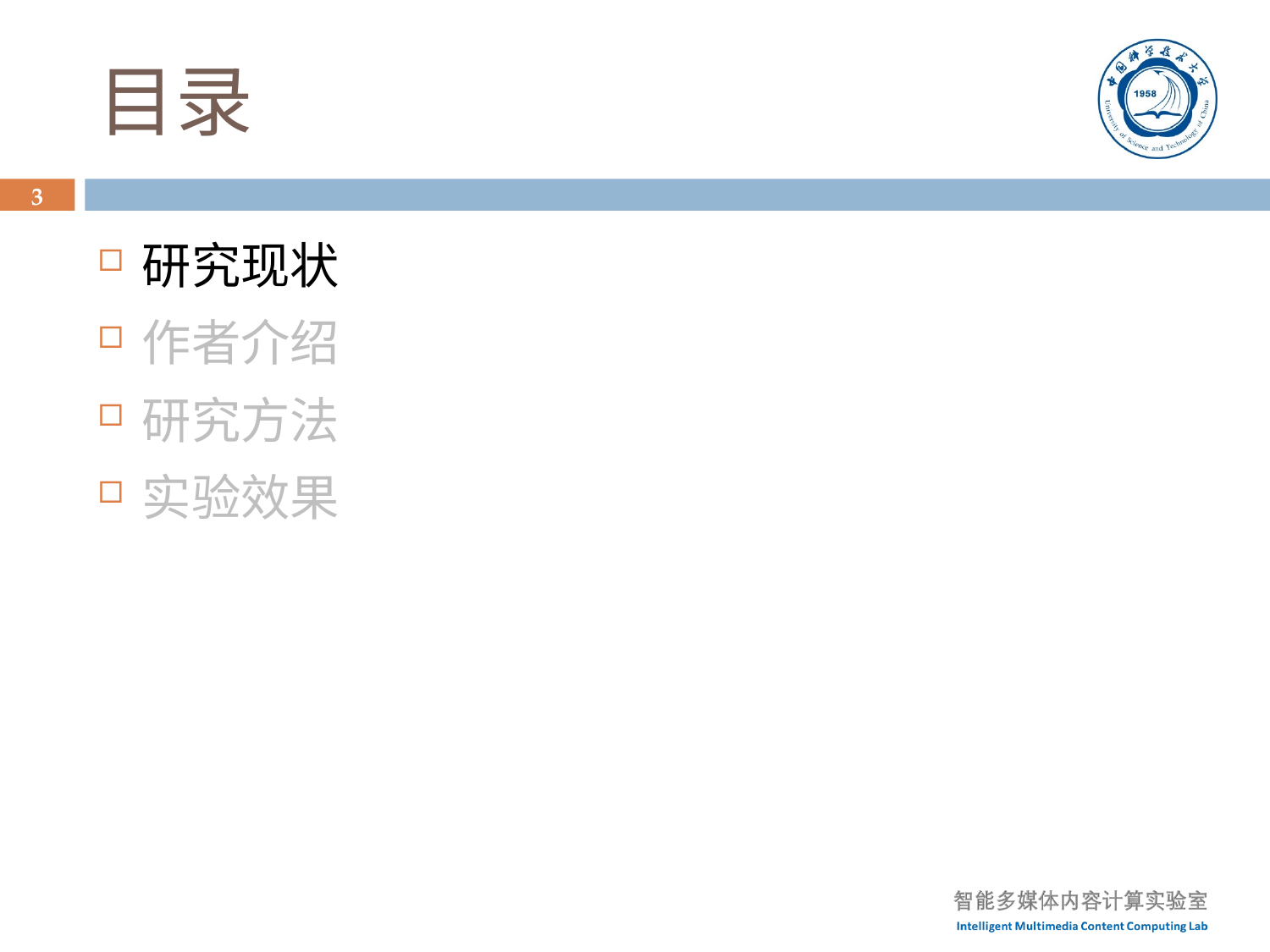

# 目录
3
研究现状
作者介绍
研究方法
实验效果